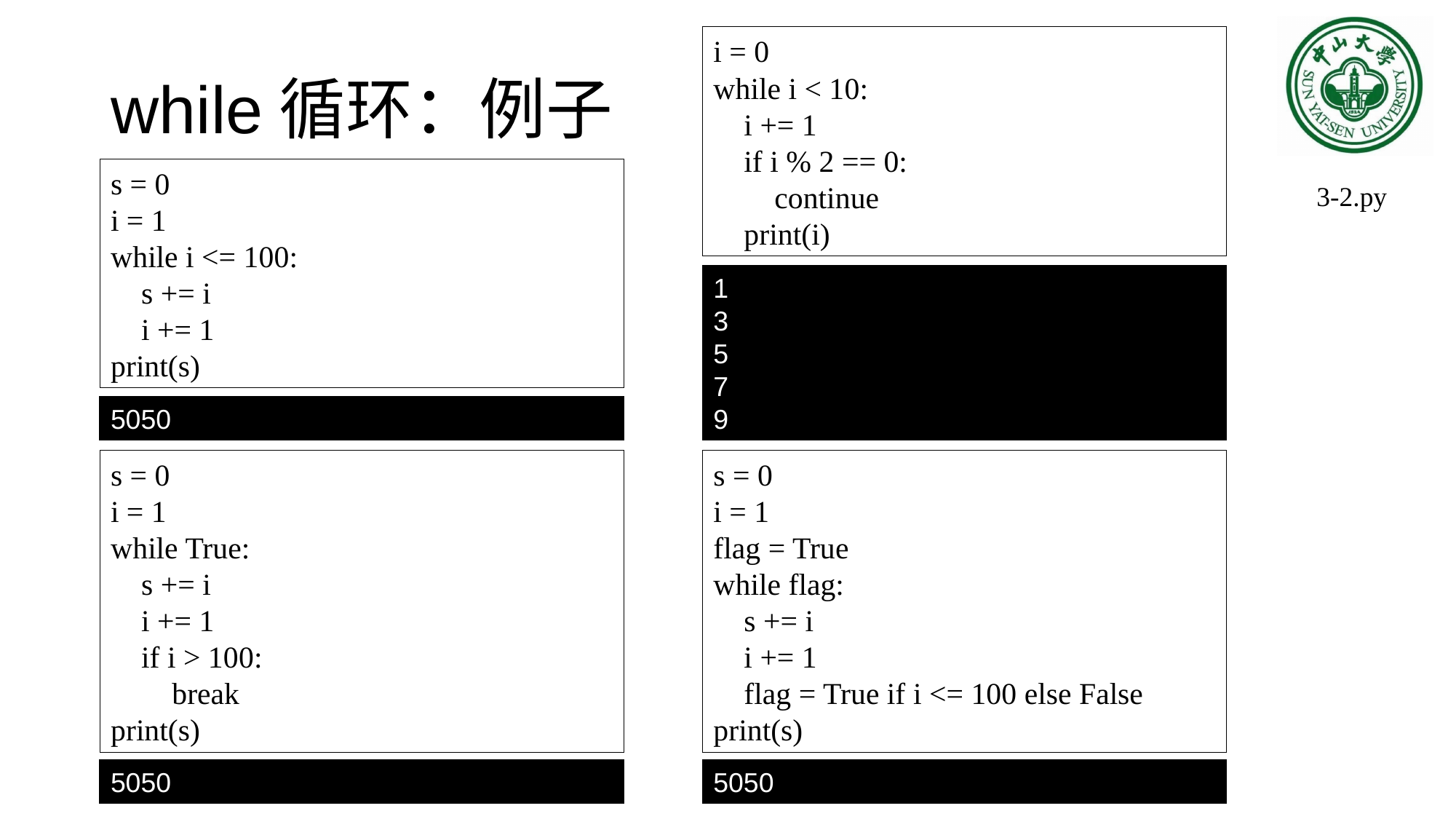

i = 0
while i < 10:
    i += 1
    if i % 2 == 0:
        continue
    print(i)
# while循环：例子
s = 0
i = 1
while i <= 100:
    s += i
    i += 1
print(s)
3-2.py
1
3
5
7
9
5050
s = 0
i = 1
while True:
    s += i
    i += 1
    if i > 100:
        break
print(s)
s = 0
i = 1
flag = True
while flag:
    s += i
    i += 1
    flag = True if i <= 100 else False
print(s)
5050
5050